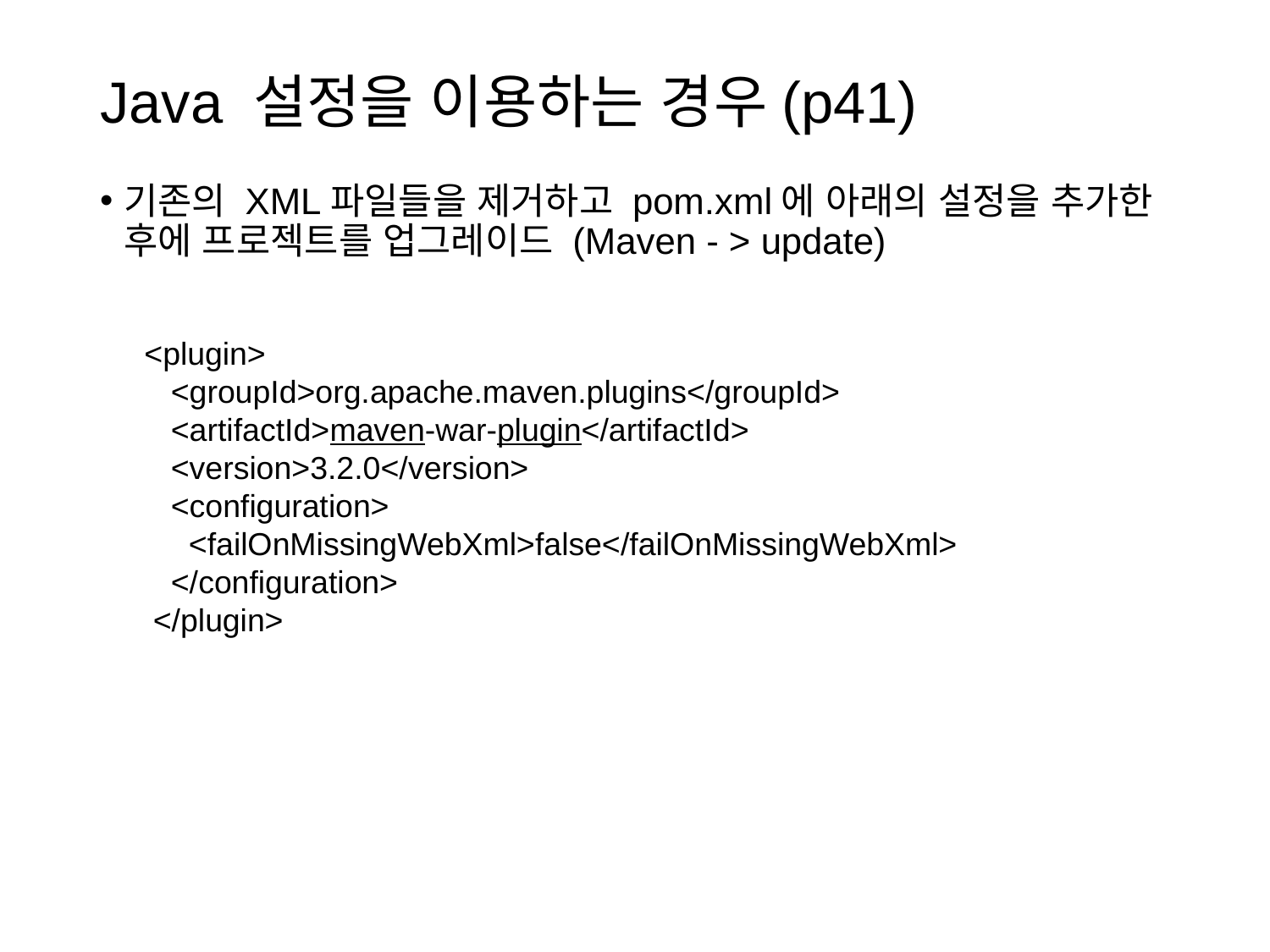

# Java 설정을 이용하는 경우(p41)
기존의 XML파일들을 제거하고 pom.xml에 아래의 설정을 추가한 후에 프로젝트를 업그레이드 (Maven - > update)
     <plugin>
        <groupId>org.apache.maven.plugins</groupId>
        <artifactId>maven-war-plugin</artifactId>
        <version>3.2.0</version>
        <configuration>
          <failOnMissingWebXml>false</failOnMissingWebXml>
        </configuration>
      </plugin>